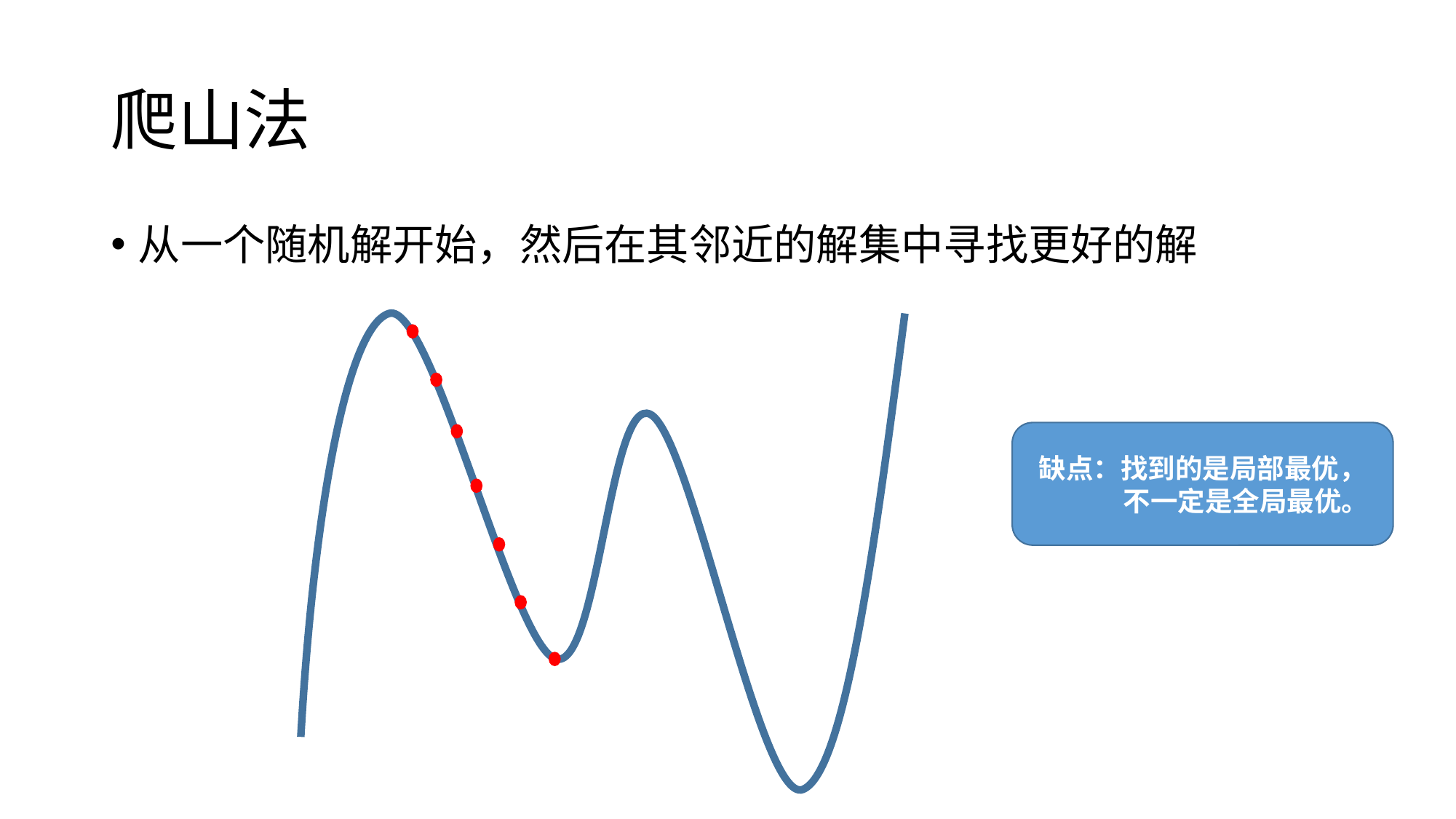

# 爬山法
从一个随机解开始，然后在其邻近的解集中寻找更好的解

缺点：找到的是局部最优，
             不一定是全局最优。